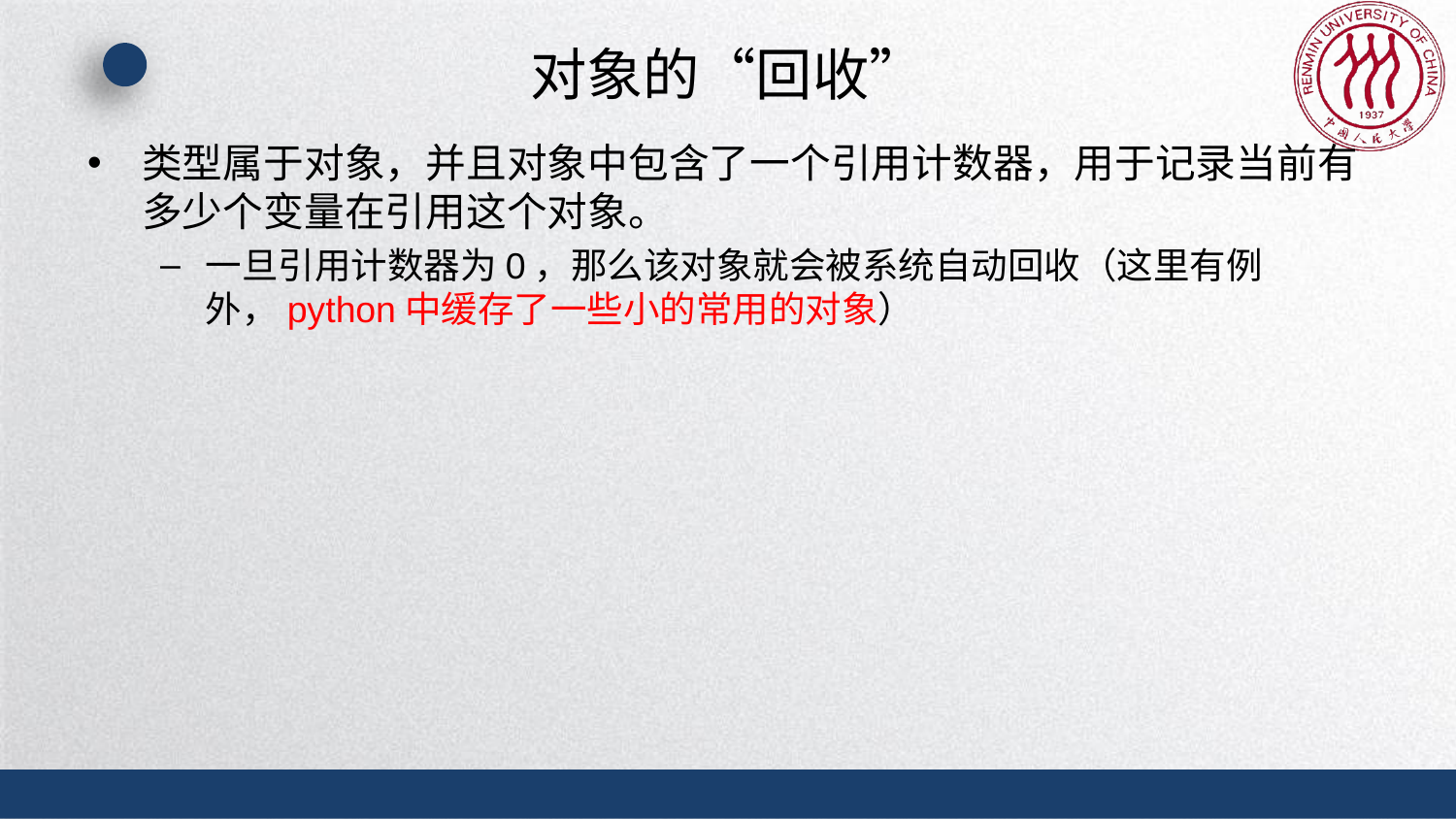

# 对象的“回收”
类型属于对象，并且对象中包含了一个引用计数器，用于记录当前有多少个变量在引用这个对象。
一旦引用计数器为0，那么该对象就会被系统自动回收（这里有例外，python中缓存了一些小的常用的对象）